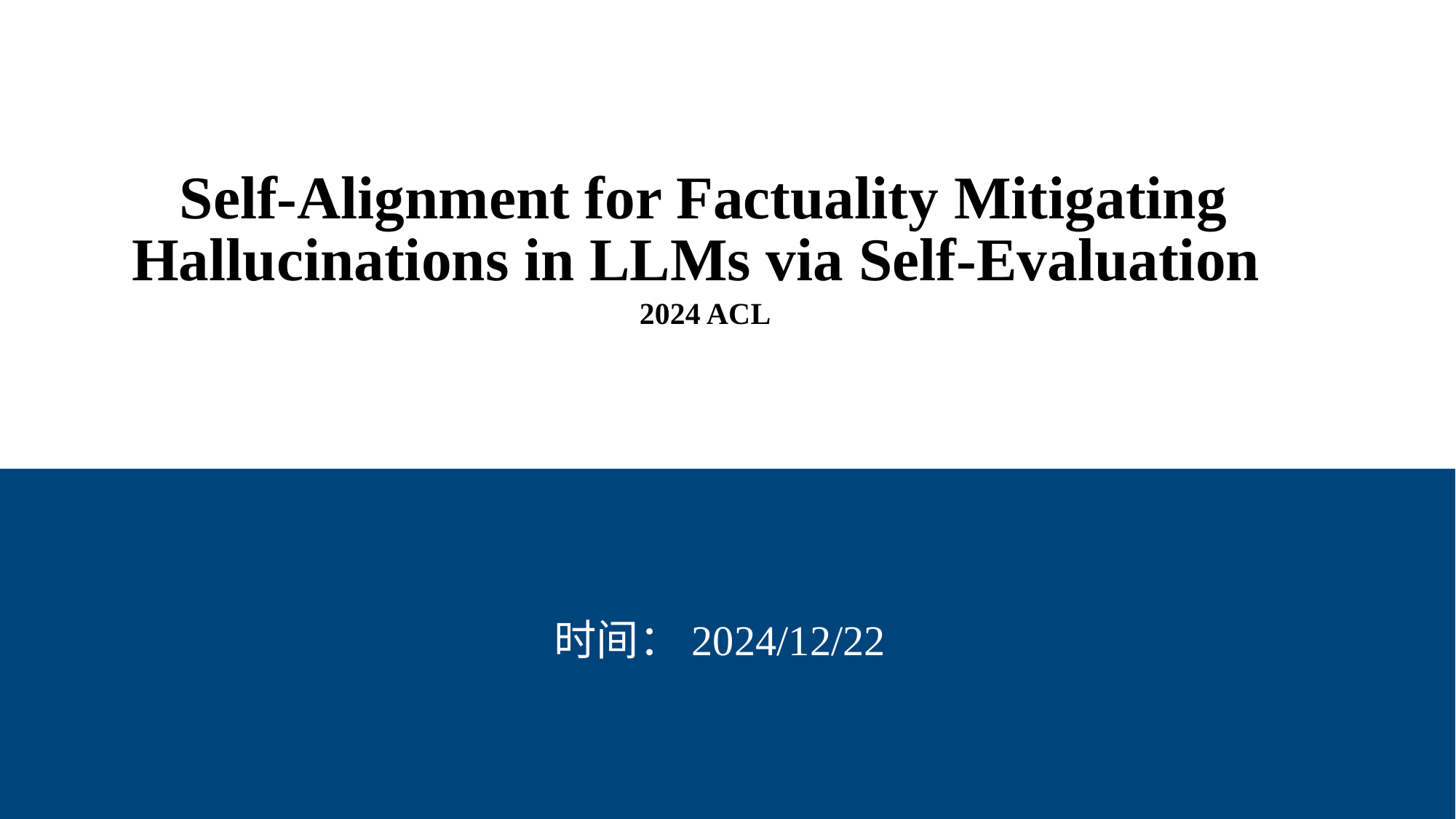

Self-Alignment for Factuality Mitigating Hallucinations in LLMs via Self-Evaluation

2024 ACL

         时间：2024/12/22